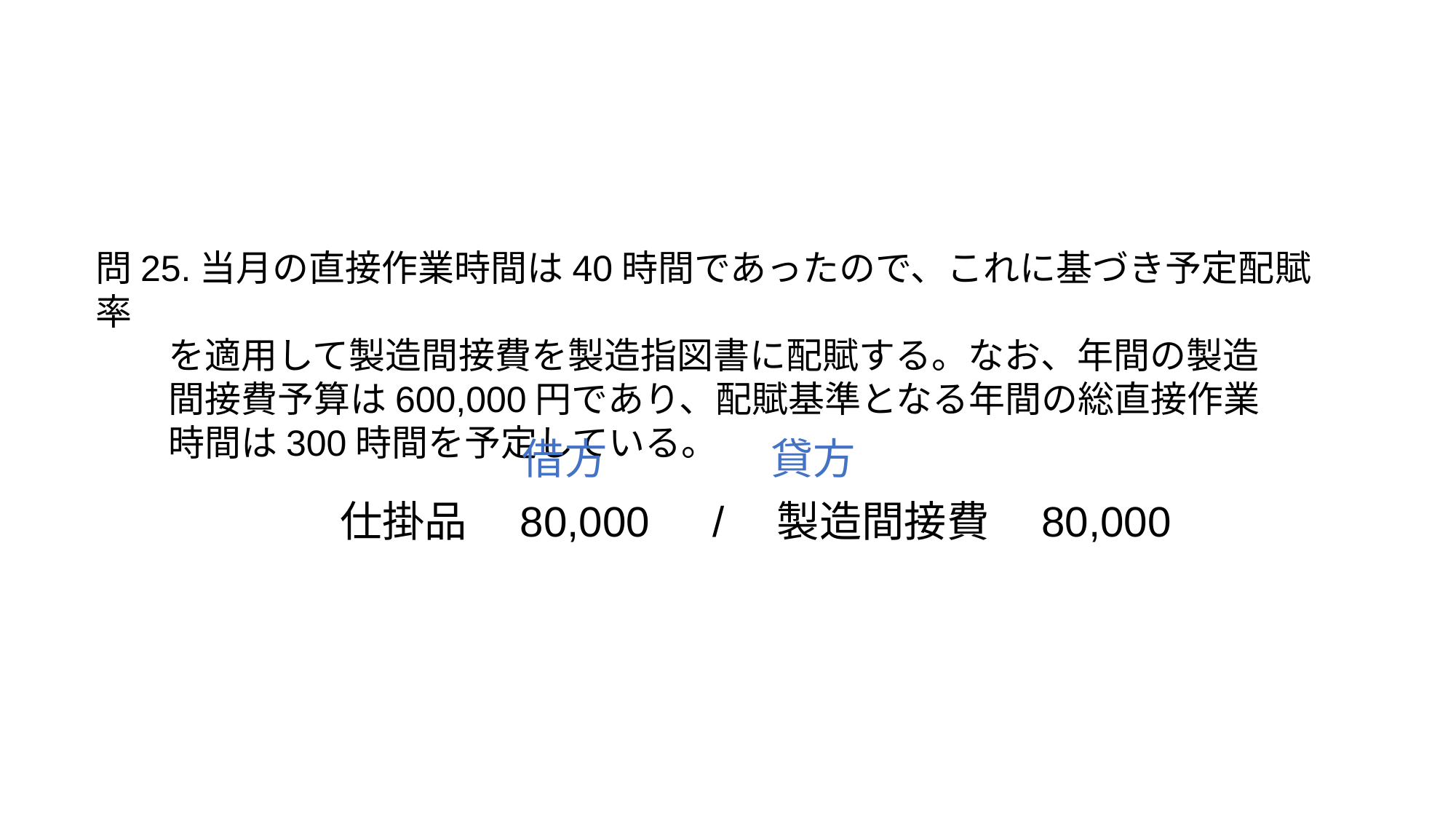

問25.当月の直接作業時間は40時間であったので、これに基づき予定配賦率
　　を適用して製造間接費を製造指図書に配賦する。なお、年間の製造
　　間接費予算は600,000円であり、配賦基準となる年間の総直接作業
　　時間は300時間を予定している。
借方
貸方
仕掛品　80,000　/　製造間接費　80,000